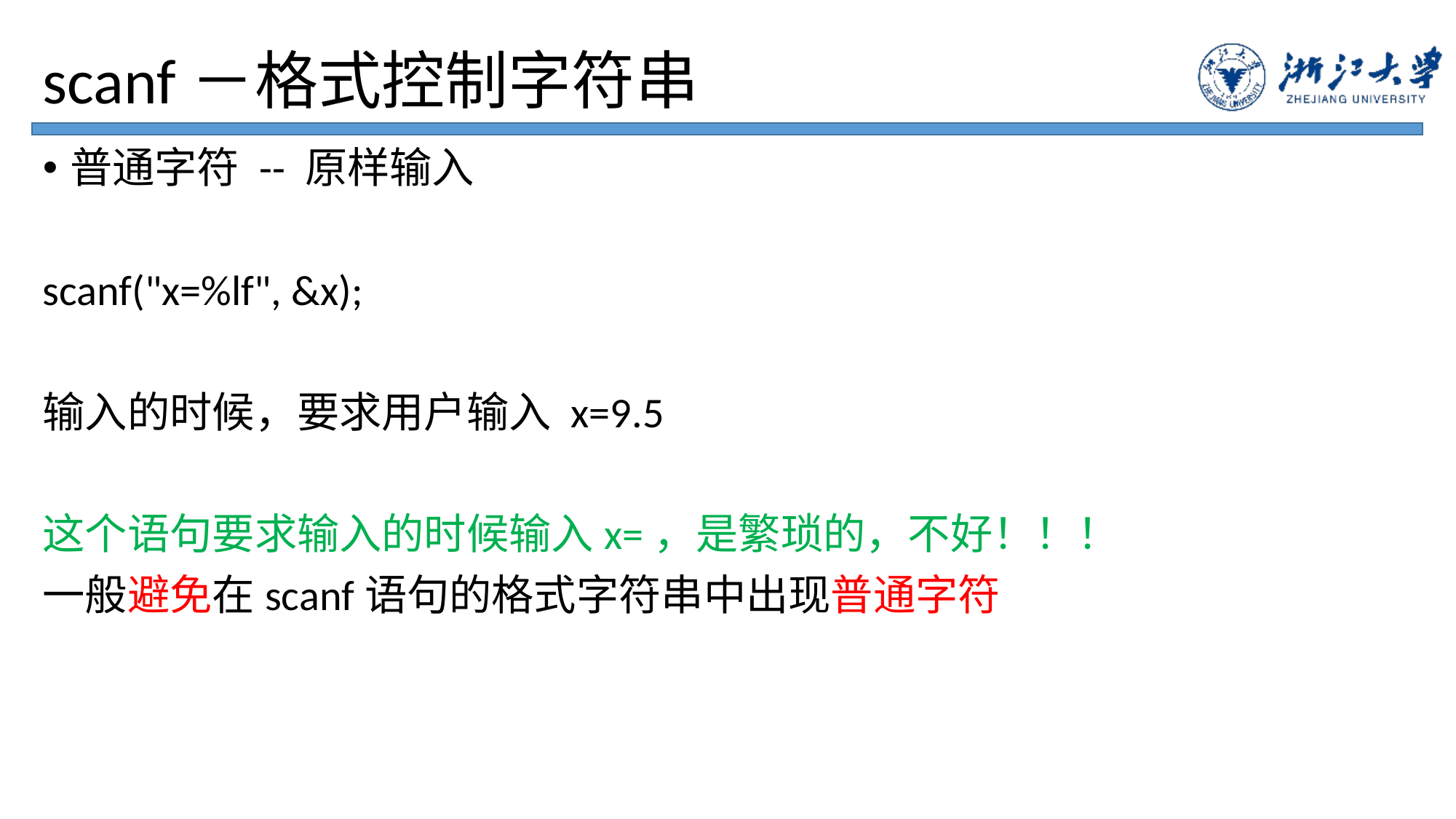

# scanf－格式控制字符串
普通字符 -- 原样输入

scanf("x=%lf", &x);

输入的时候，要求用户输入 x=9.5

这个语句要求输入的时候输入x=，是繁琐的，不好！！！
一般避免在scanf语句的格式字符串中出现普通字符

17